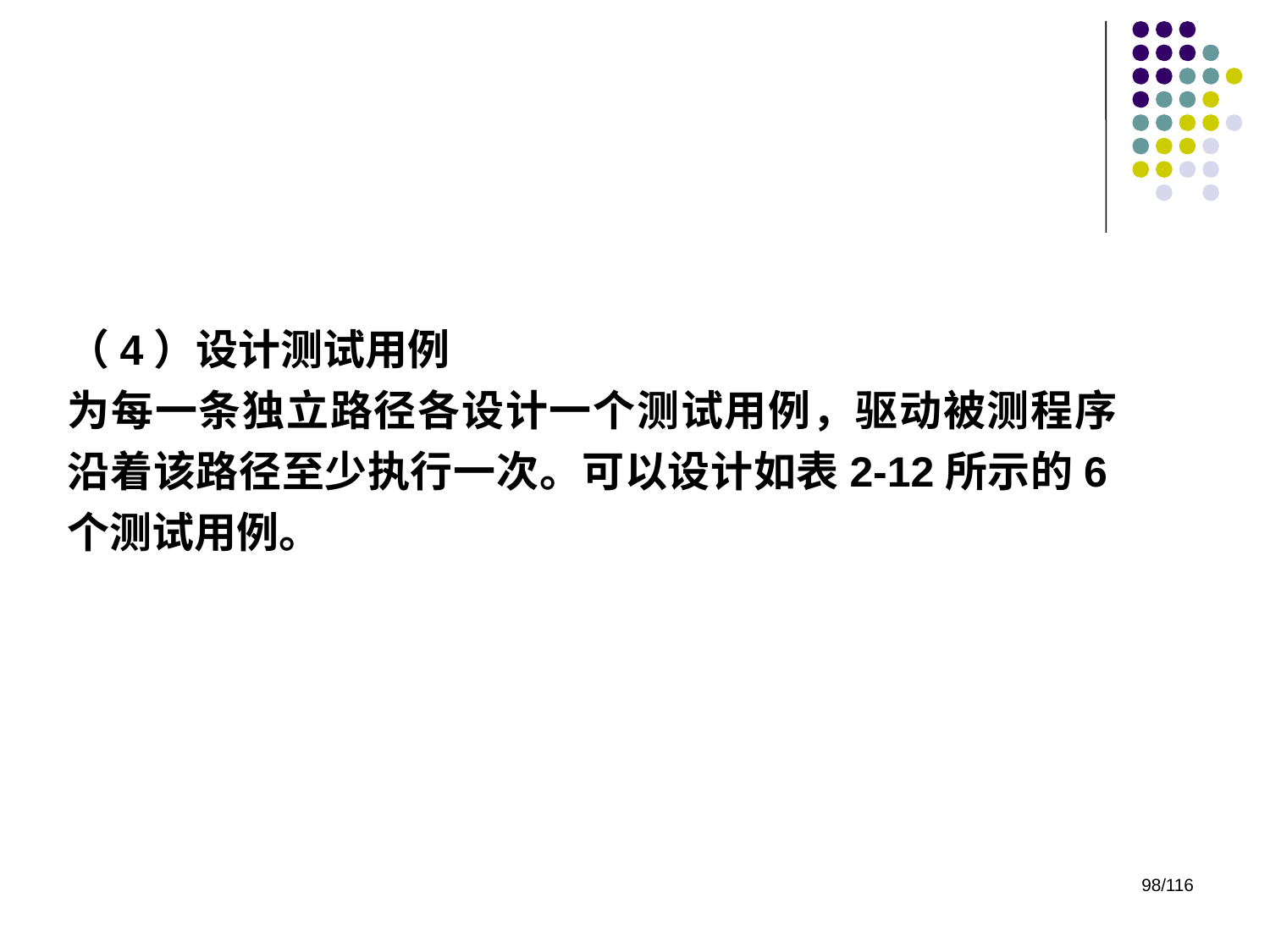

（4）设计测试用例
为每一条独立路径各设计一个测试用例，驱动被测程序沿着该路径至少执行一次。可以设计如表2-12所示的6个测试用例。

98/116